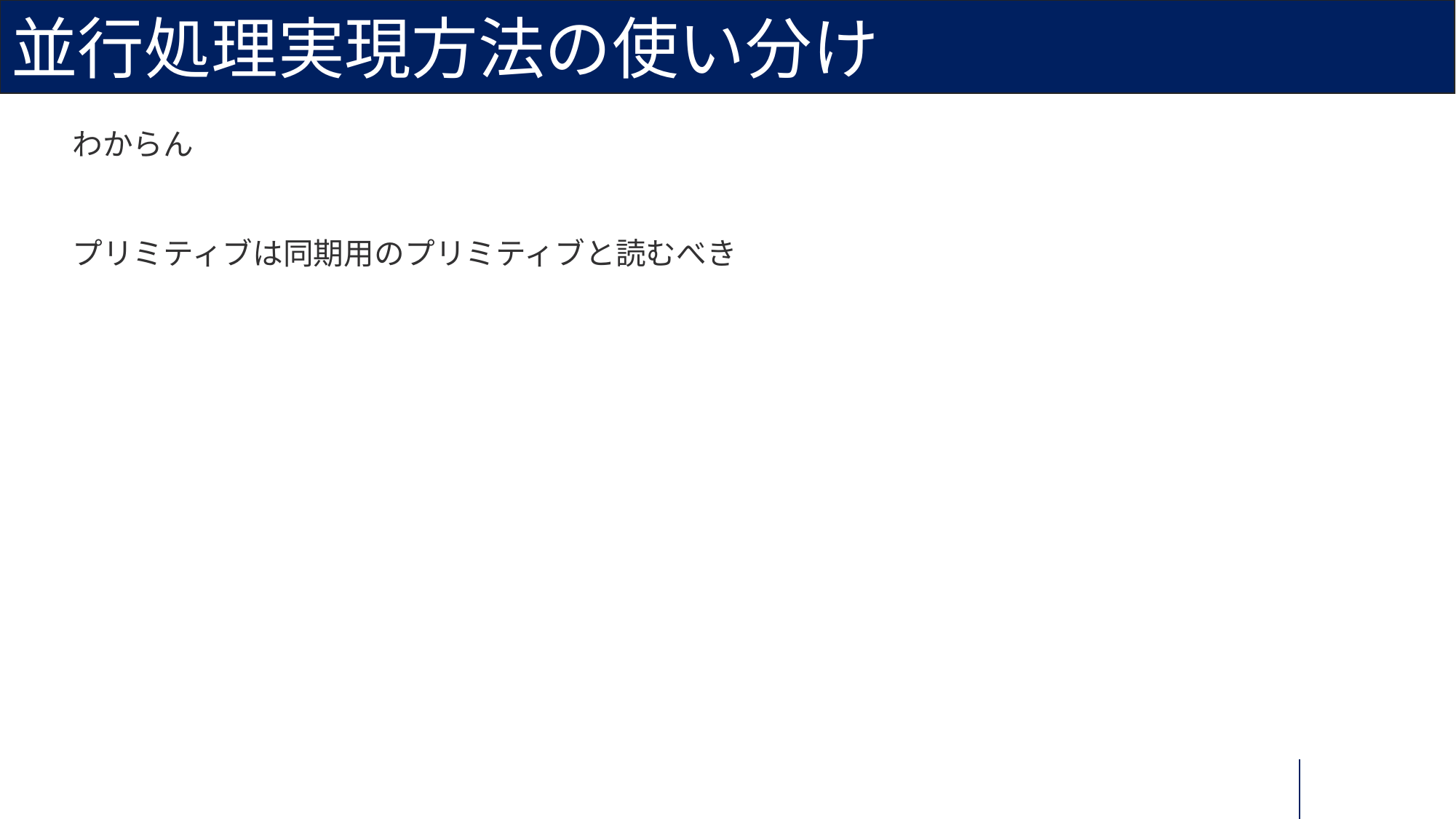

# 並行処理実現方法の使い分け
わからん

プリミティブは同期用のプリミティブと読むべき